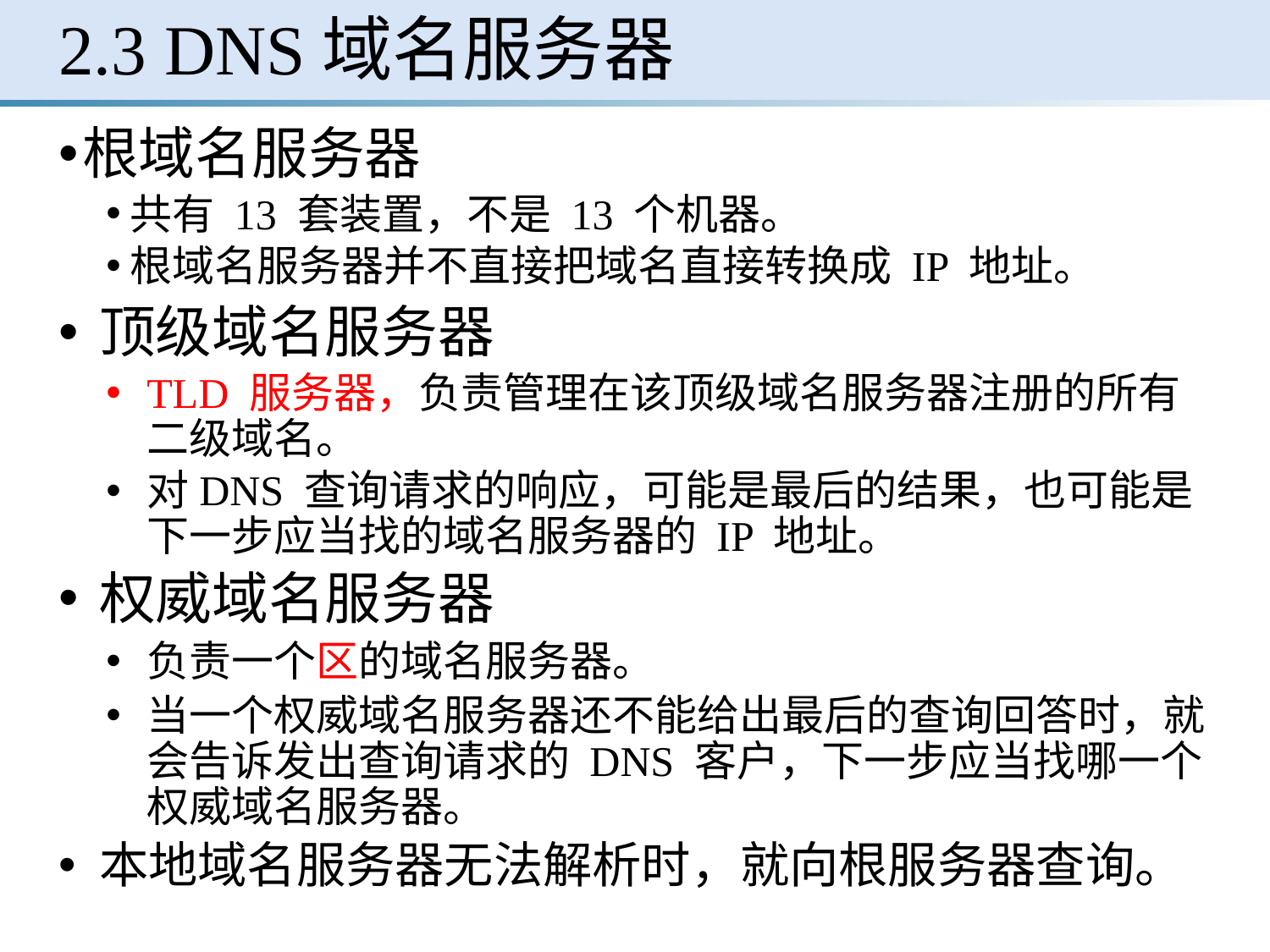

# 2.3 DNS域名服务器
根域名服务器
共有 13 套装置，不是 13 个机器。
根域名服务器并不直接把域名直接转换成 IP 地址。
顶级域名服务器
TLD 服务器，负责管理在该顶级域名服务器注册的所有二级域名。
对DNS 查询请求的响应，可能是最后的结果，也可能是下一步应当找的域名服务器的 IP 地址。
权威域名服务器
负责一个区的域名服务器。
当一个权威域名服务器还不能给出最后的查询回答时，就会告诉发出查询请求的 DNS 客户，下一步应当找哪一个权威域名服务器。
本地域名服务器无法解析时，就向根服务器查询。